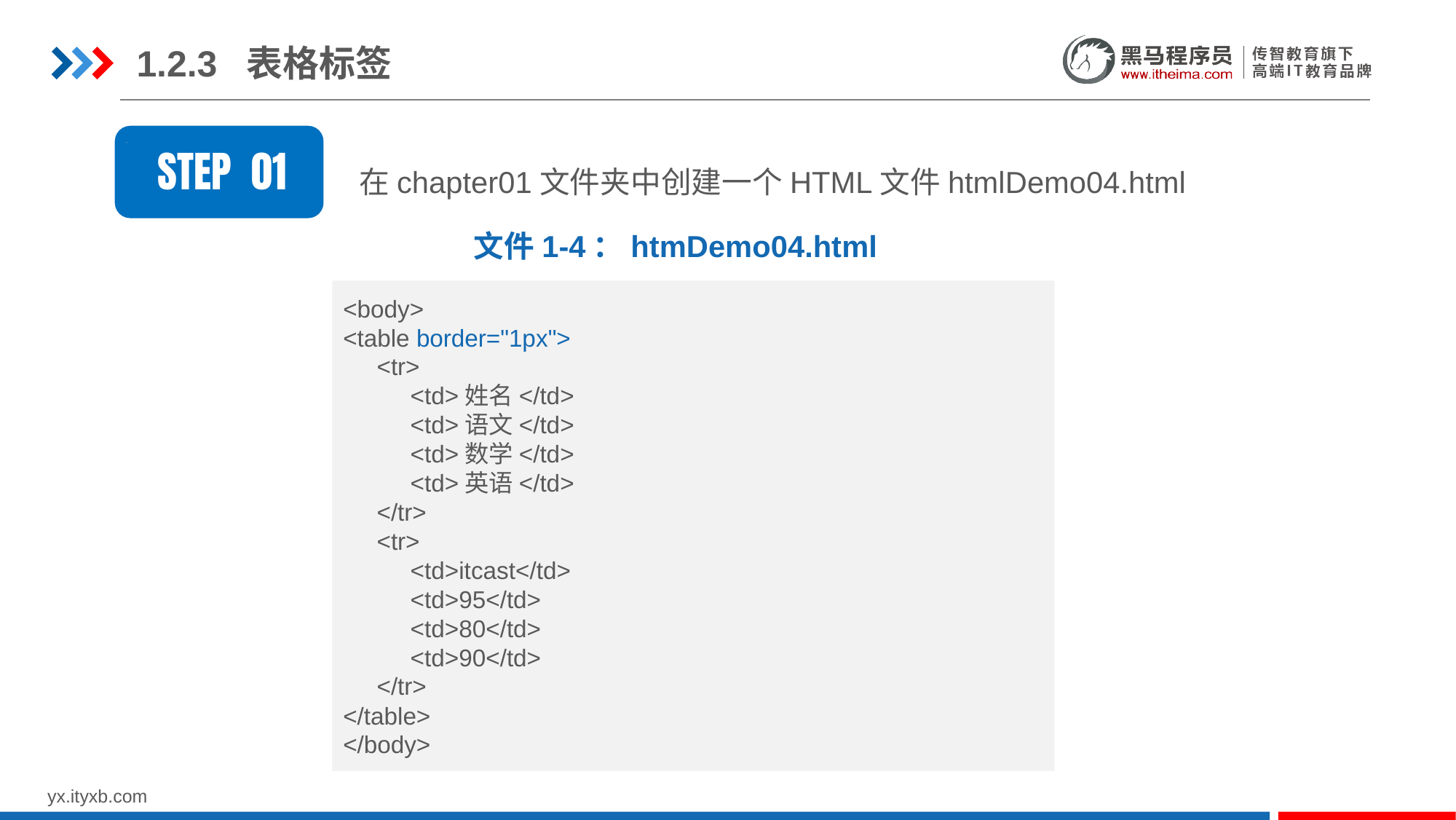

1.2.3  表格标签

在chapter01文件夹中创建一个HTML文件htmlDemo04.html
STEP  01
文件1-4：htmDemo04.html
<body>
<table border="1px">
     <tr>
          <td>姓名</td>
          <td>语文</td>
          <td>数学</td>
          <td>英语</td>
     </tr>
     <tr>
          <td>itcast</td>
          <td>95</td>
          <td>80</td>
          <td>90</td>
     </tr>
</table>
</body>